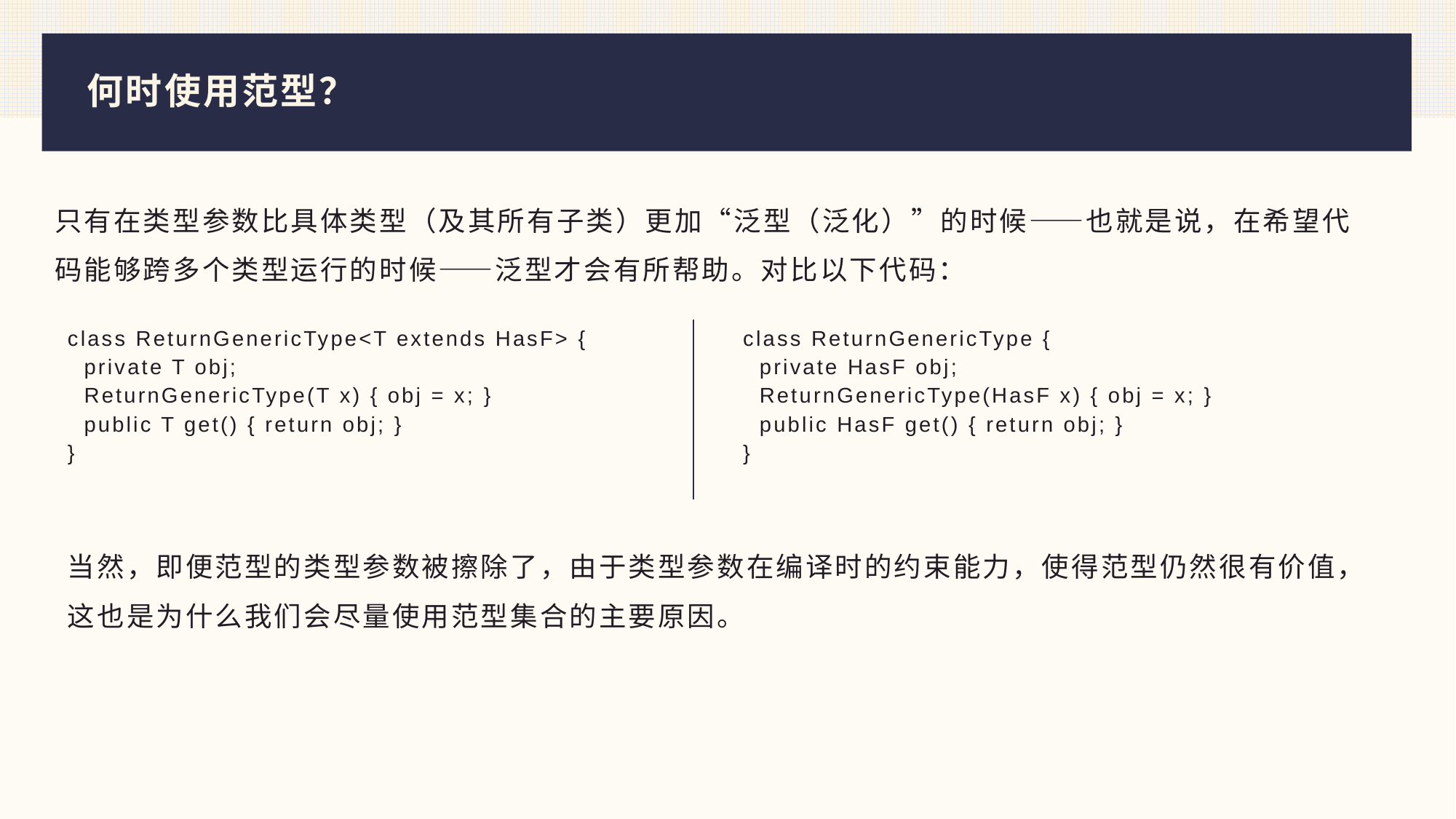

# 何时使用范型？
只有在类型参数比具体类型（及其所有子类）更加“泛型（泛化）”的时候——也就是说，在希望代码能够跨多个类型运行的时候——泛型才会有所帮助。对比以下代码：
class ReturnGenericType<T extends HasF> {
  private T obj;
  ReturnGenericType(T x) { obj = x; }
  public T get() { return obj; }
}
class ReturnGenericType {
  private HasF obj;
  ReturnGenericType(HasF x) { obj = x; }
  public HasF get() { return obj; }
}
当然，即便范型的类型参数被擦除了，由于类型参数在编译时的约束能力，使得范型仍然很有价值，这也是为什么我们会尽量使用范型集合的主要原因。